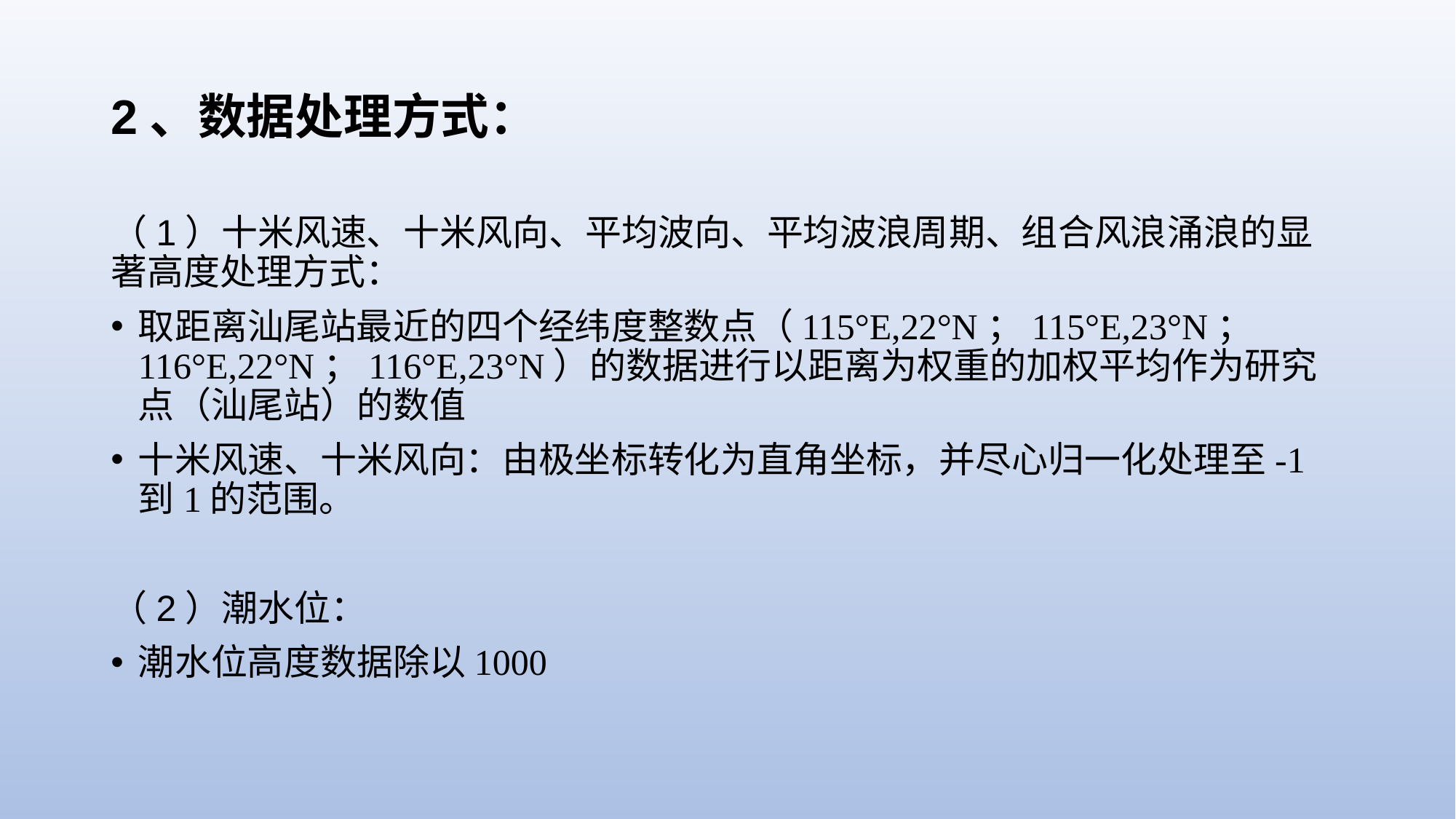

2、数据处理方式：

（1）十米风速、十米风向、平均波向、平均波浪周期、组合风浪涌浪的显著高度处理方式：
取距离汕尾站最近的四个经纬度整数点（115°E,22°N；115°E,23°N；116°E,22°N；116°E,23°N）的数据进行以距离为权重的加权平均作为研究点（汕尾站）的数值
十米风速、十米风向：由极坐标转化为直角坐标，并尽心归一化处理至-1到1的范围。

（2）潮水位：
潮水位高度数据除以1000